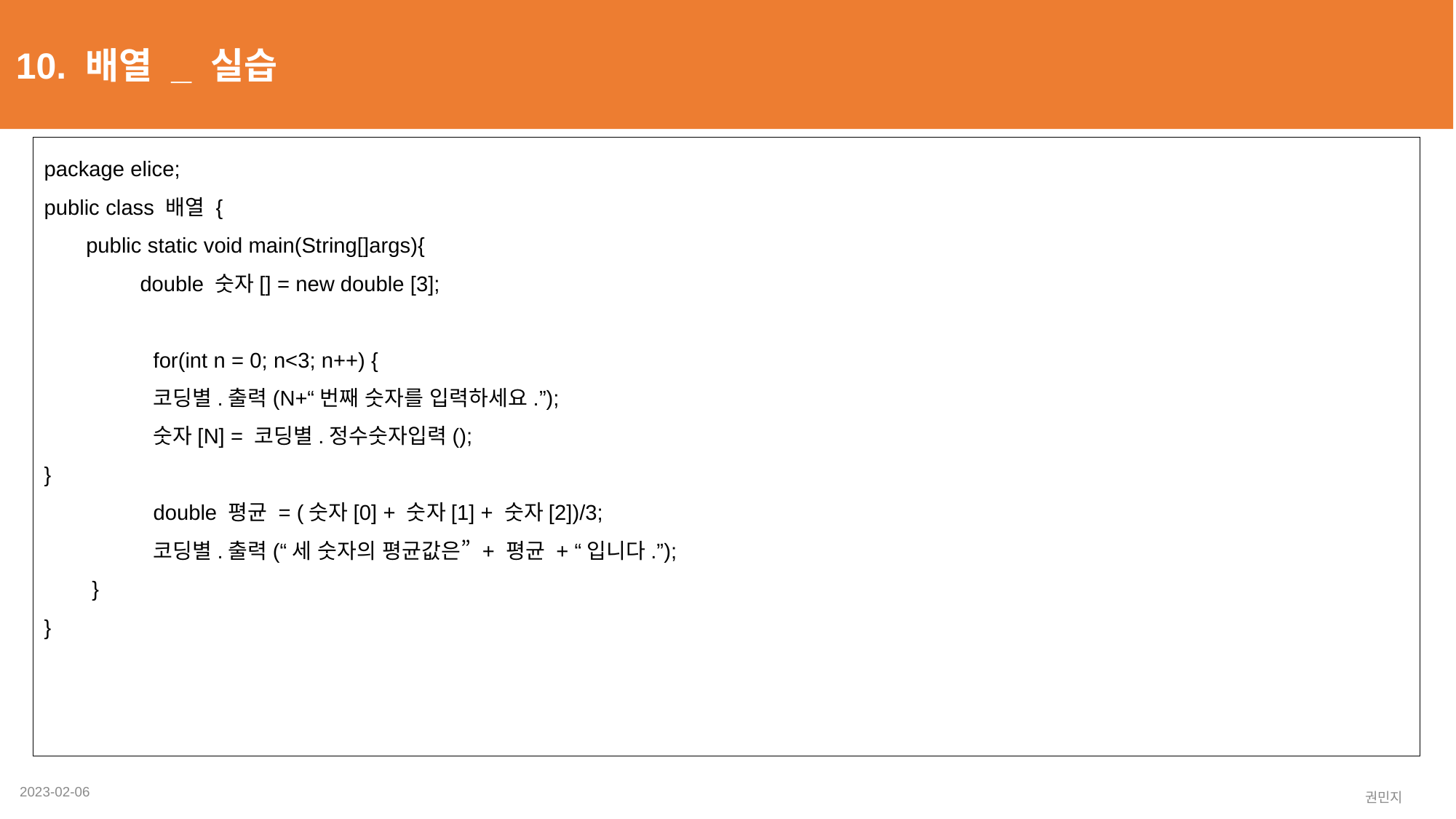

10. 배열 _ 실습
package elice;
public class 배열 {
       public static void main(String[]args){
                double 숫자[] = new double [3];

	for(int n = 0; n<3; n++) {
        	코딩별.출력(N+“번째 숫자를 입력하세요.”);
        	숫자[N] = 코딩별.정수숫자입력();
}
	double 평균 = (숫자[0] + 숫자[1] + 숫자[2])/3;
	코딩별.출력(“세 숫자의 평균값은” + 평균 + “입니다.”);
        }
}

2023-02-06
권민지